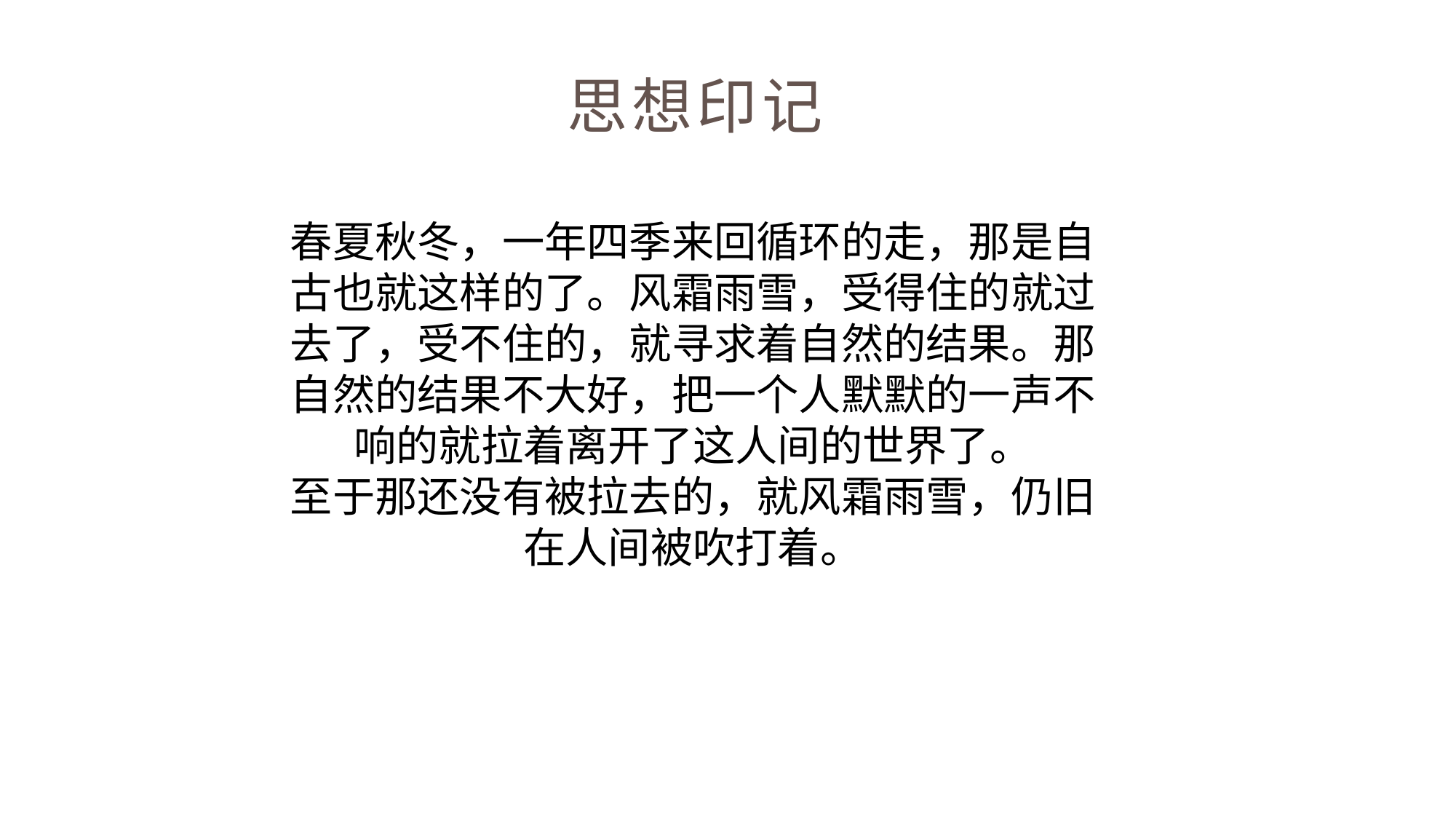

思想印记
春夏秋冬，一年四季来回循环的走，那是自古也就这样的了。风霜雨雪，受得住的就过去了，受不住的，就寻求着自然的结果。那自然的结果不大好，把一个人默默的一声不响的就拉着离开了这人间的世界了。
至于那还没有被拉去的，就风霜雨雪，仍旧在人间被吹打着。
没有图片
C